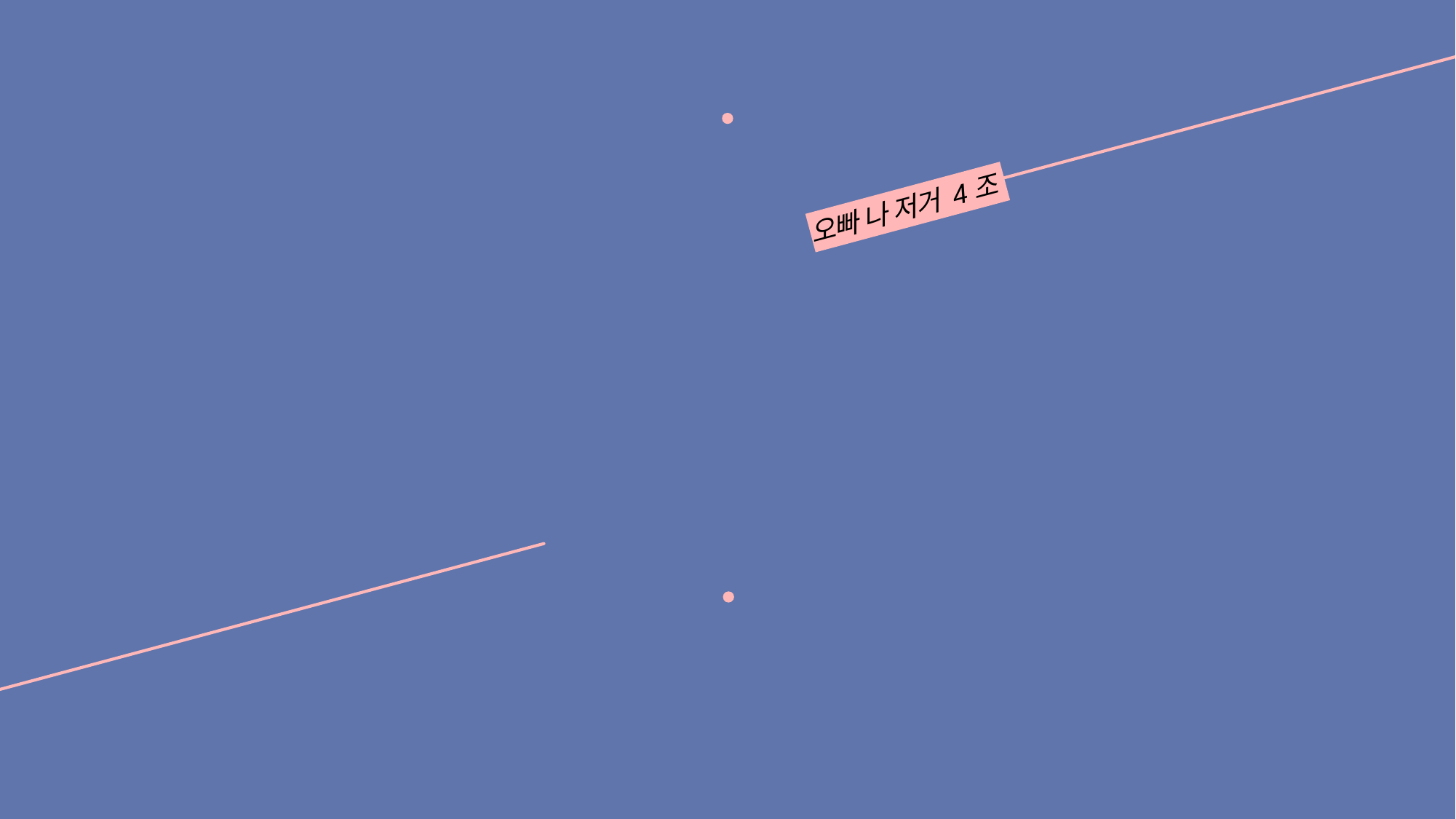

오빠 나 저거 4조
FIT!
ON
YOU

DESIGNED BY 4조